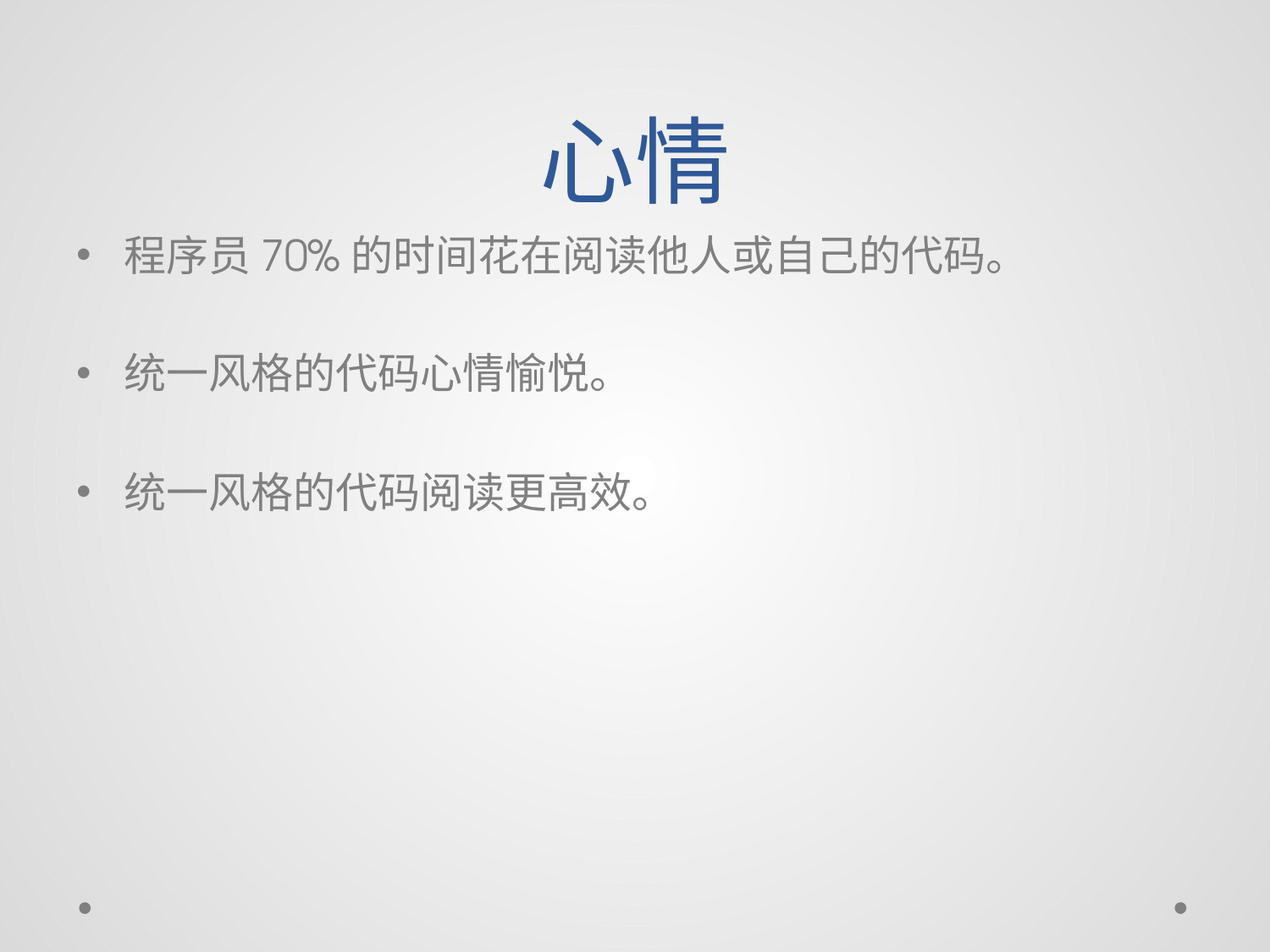

# 心情
程序员70%的时间花在阅读他人或自己的代码。

统一风格的代码心情愉悦。

统一风格的代码阅读更高效。